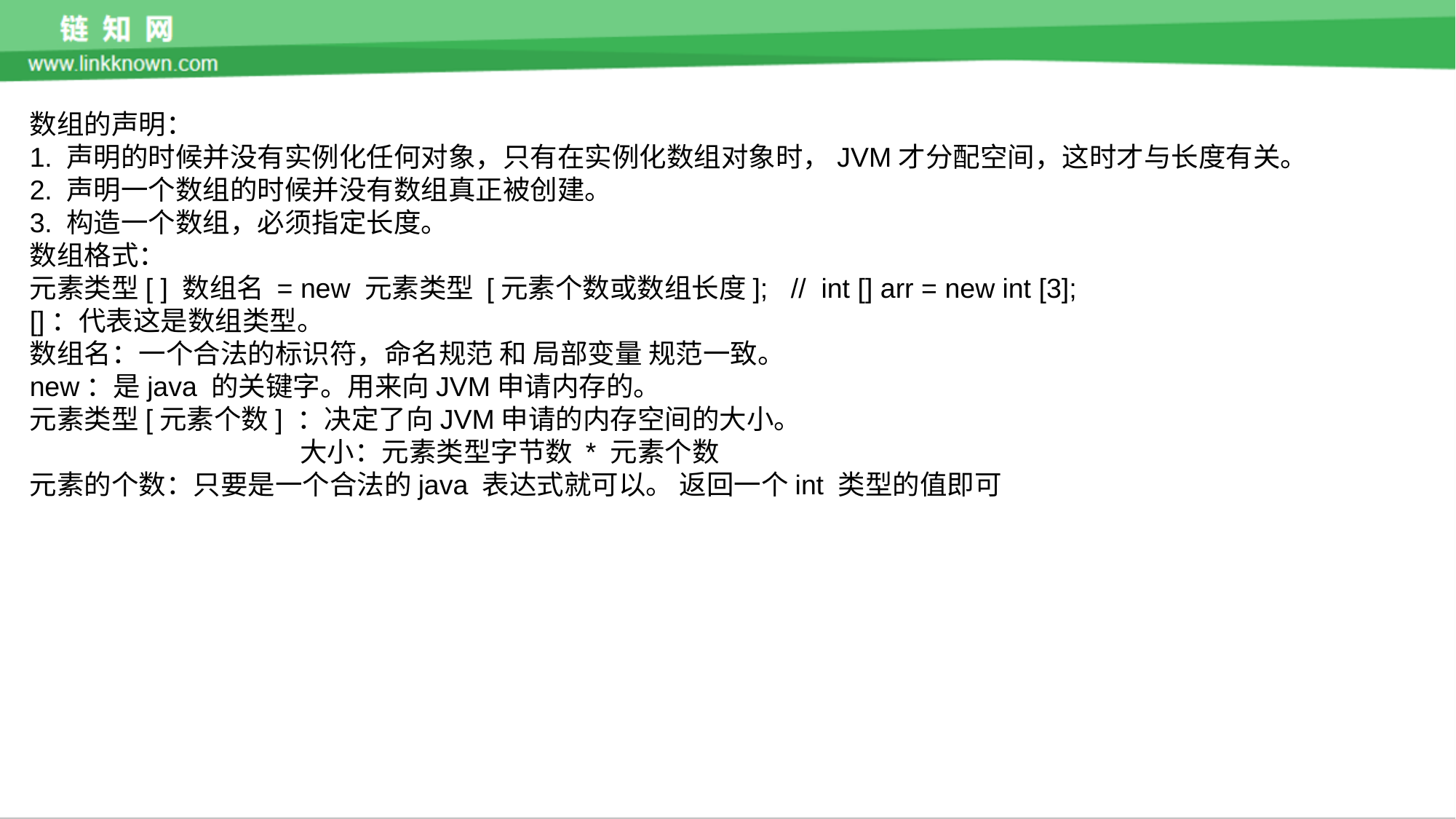

数组的声明：
1. 声明的时候并没有实例化任何对象，只有在实例化数组对象时，JVM才分配空间，这时才与长度有关。
2. 声明一个数组的时候并没有数组真正被创建。
3. 构造一个数组，必须指定长度。
数组格式：
元素类型[ ] 数组名 = new 元素类型 [元素个数或数组长度];   //  int [] arr = new int [3];
[]：代表这是数组类型。
数组名：一个合法的标识符，命名规范 和 局部变量 规范一致。
new：是java 的关键字。用来向JVM申请内存的。
元素类型[元素个数] ：决定了向JVM申请的内存空间的大小。
　　　　　　　　　    大小：元素类型字节数 * 元素个数
元素的个数：只要是一个合法的java 表达式就可以。 返回一个int 类型的值即可